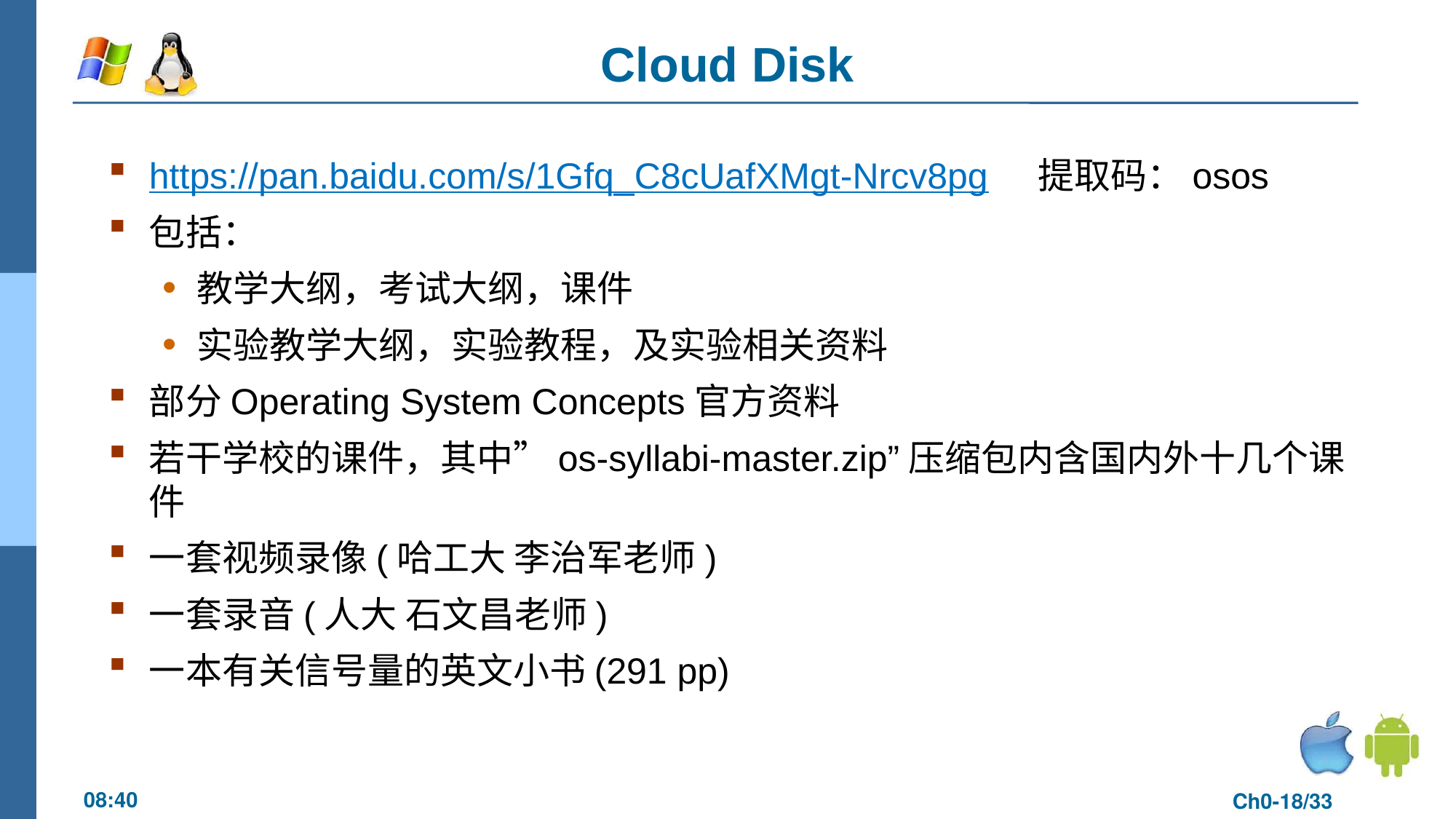

# Cloud Disk
https://pan.baidu.com/s/1Gfq_C8cUafXMgt-Nrcv8pg    提取码：osos
包括：
教学大纲，考试大纲，课件
实验教学大纲，实验教程，及实验相关资料
部分Operating System Concepts官方资料
若干学校的课件，其中”os-syllabi-master.zip”压缩包内含国内外十几个课件
一套视频录像(哈工大 李治军老师)
一套录音(人大 石文昌老师)
一本有关信号量的英文小书(291 pp)